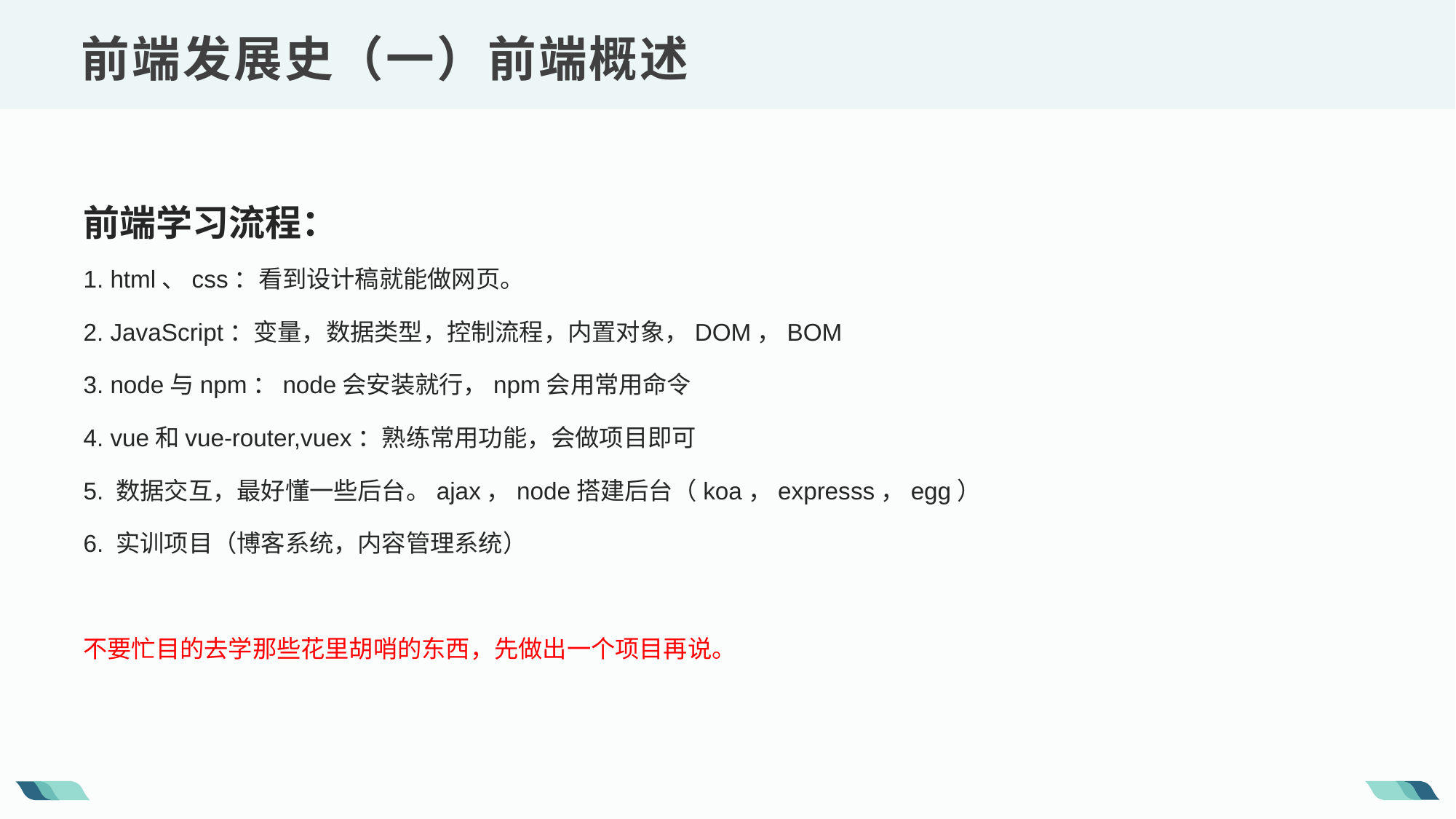

前端发展史（一）前端概述
前端学习流程：
1. html、css：看到设计稿就能做网页。
2. JavaScript：变量，数据类型，控制流程，内置对象，DOM，BOM
3. node与npm：node会安装就行，npm会用常用命令
4. vue和vue-router,vuex：熟练常用功能，会做项目即可
5. 数据交互，最好懂一些后台。ajax，node搭建后台（koa，expresss，egg）
6. 实训项目（博客系统，内容管理系统）

不要忙目的去学那些花里胡哨的东西，先做出一个项目再说。